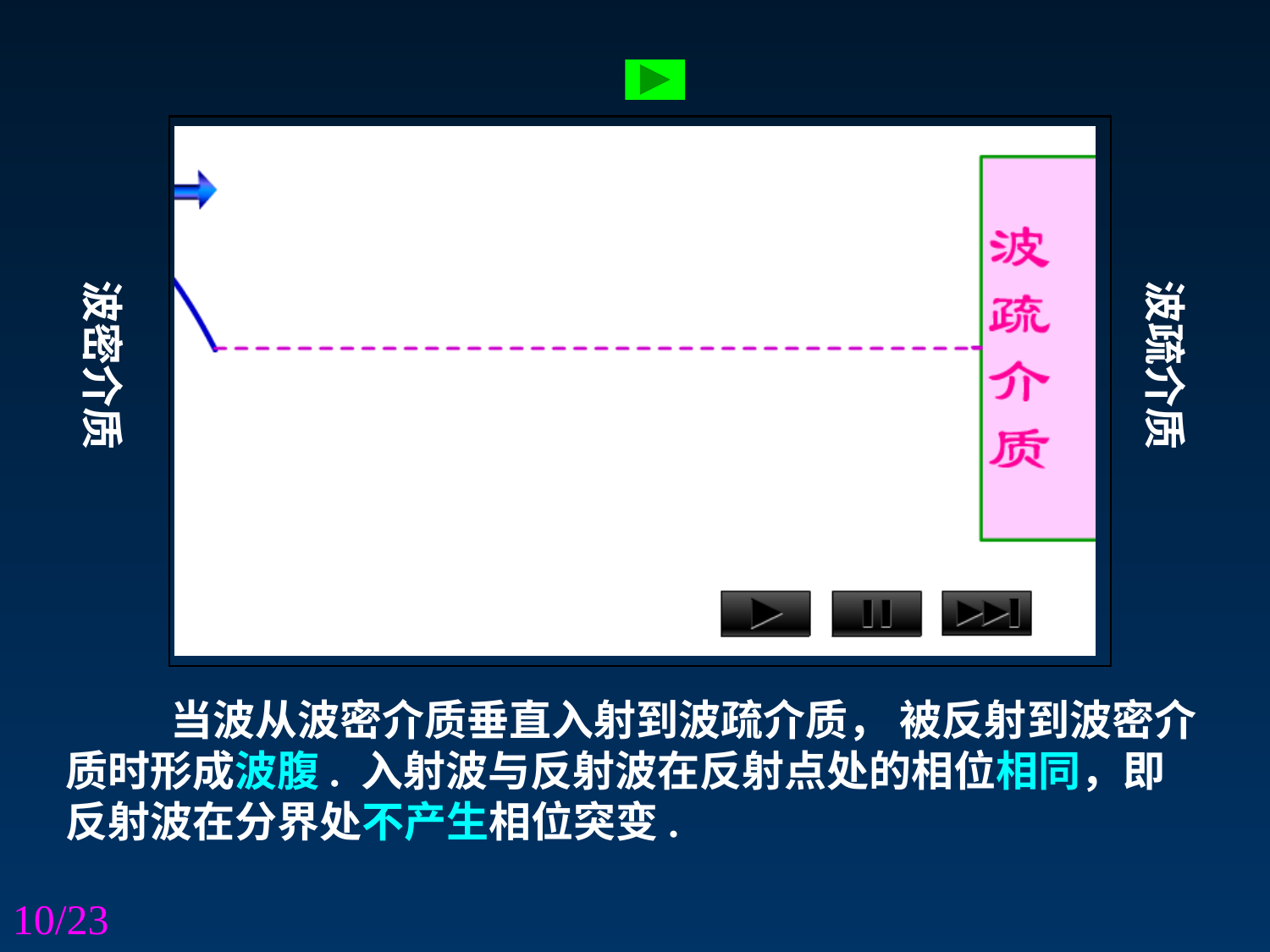

波密介质
波疏介质
          当波从波密介质垂直入射到波疏介质， 被反射到波密介质时形成波腹. 入射波与反射波在反射点处的相位相同，即反射波在分界处不产生相位突变.
10/23